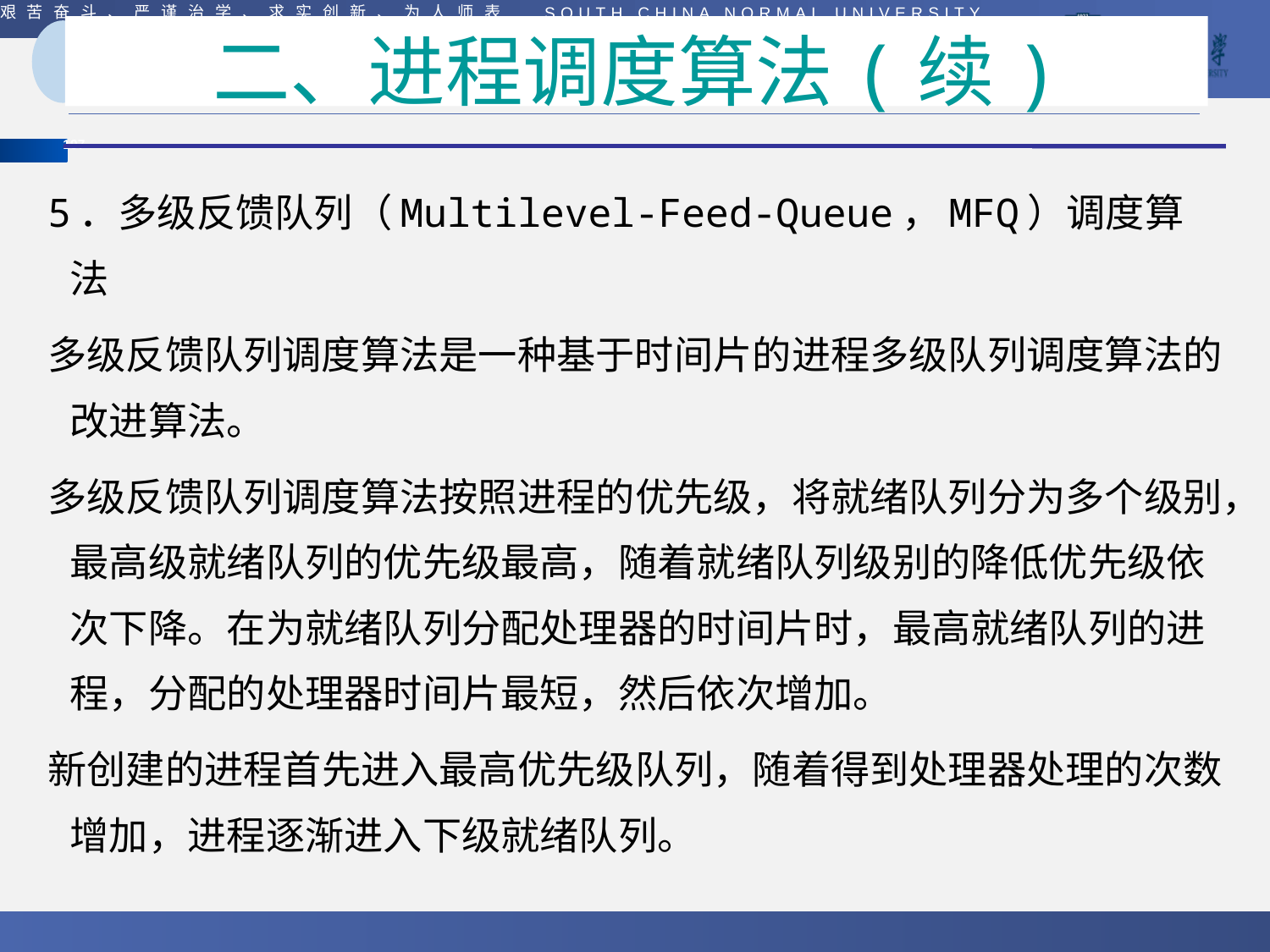

#
二、进程调度算法(续)
5．多级反馈队列（Multilevel-Feed-Queue，MFQ）调度算法
多级反馈队列调度算法是一种基于时间片的进程多级队列调度算法的改进算法。
多级反馈队列调度算法按照进程的优先级，将就绪队列分为多个级别，最高级就绪队列的优先级最高，随着就绪队列级别的降低优先级依次下降。在为就绪队列分配处理器的时间片时，最高就绪队列的进程，分配的处理器时间片最短，然后依次增加。
新创建的进程首先进入最高优先级队列，随着得到处理器处理的次数增加，进程逐渐进入下级就绪队列。

197